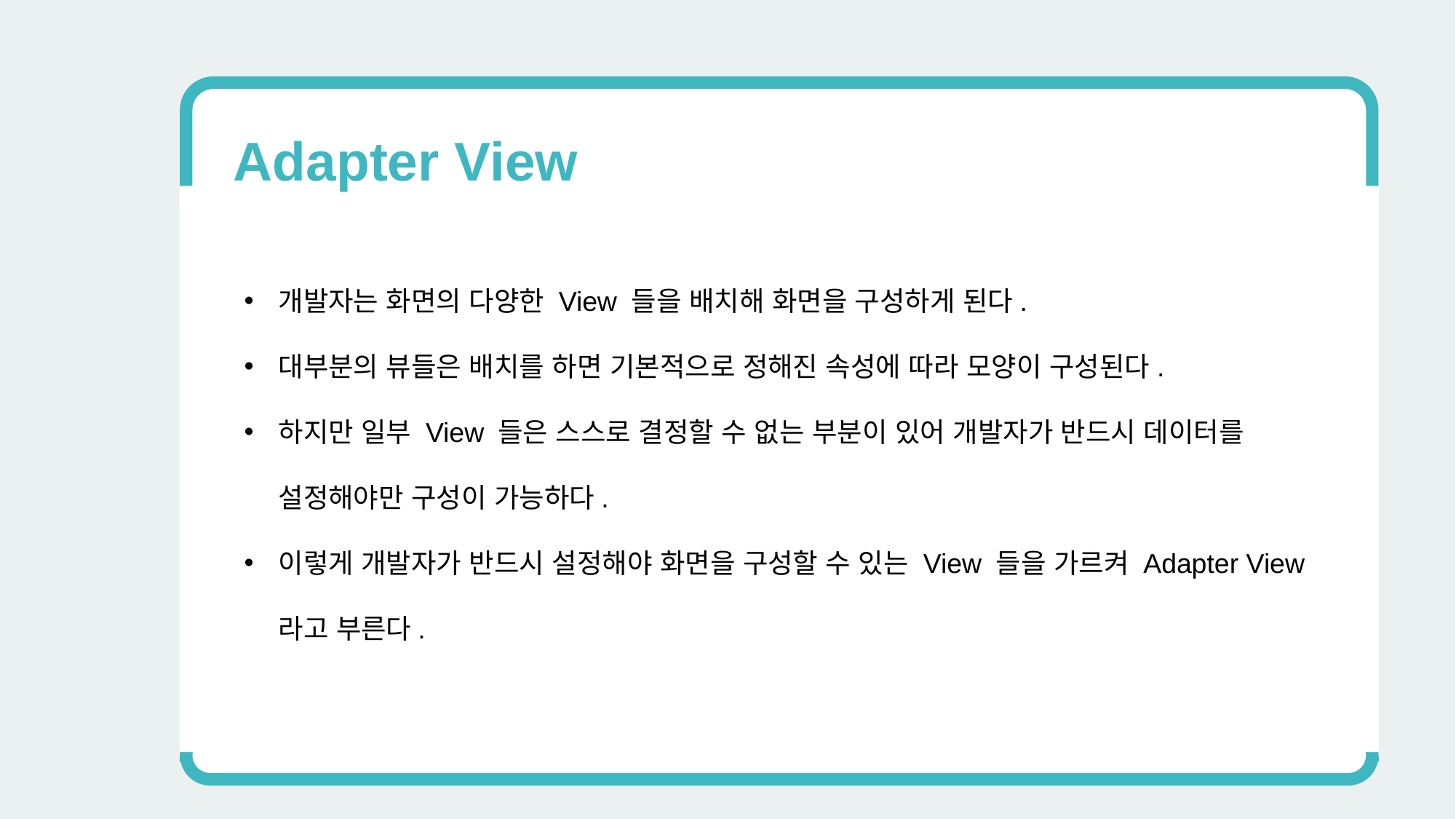

Adapter View

개발자는 화면의 다양한 View 들을 배치해 화면을 구성하게 된다.
대부분의 뷰들은 배치를 하면 기본적으로 정해진 속성에 따라 모양이 구성된다.
하지만 일부 View 들은 스스로 결정할 수 없는 부분이 있어 개발자가 반드시 데이터를 설정해야만 구성이 가능하다.
이렇게 개발자가 반드시 설정해야 화면을 구성할 수 있는 View 들을 가르켜 Adapter View라고 부른다.